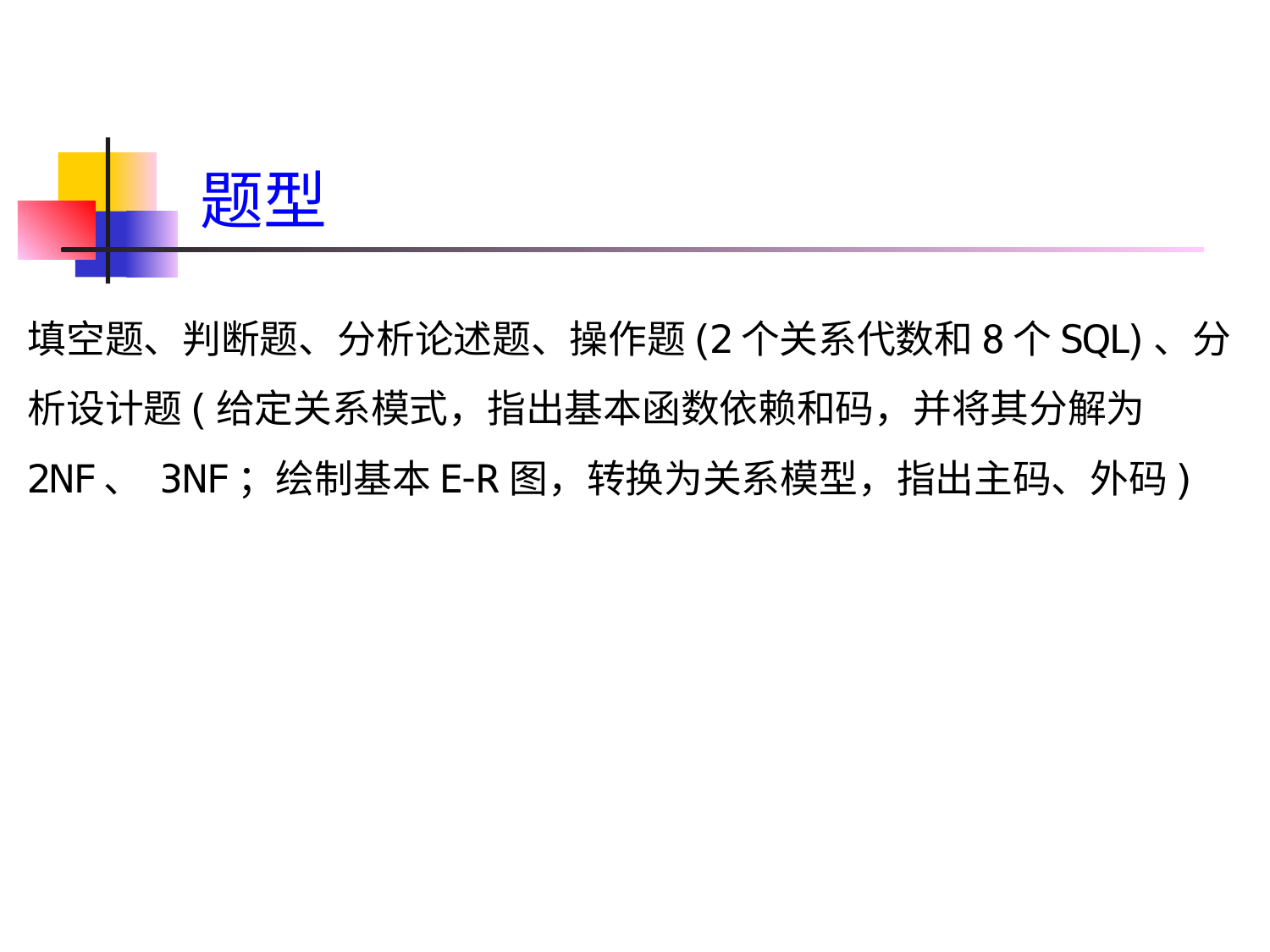

# 题型
填空题、判断题、分析论述题、操作题(2个关系代数和8个SQL)、分析设计题(给定关系模式，指出基本函数依赖和码，并将其分解为2NF、 3NF；绘制基本E-R图，转换为关系模型，指出主码、外码)